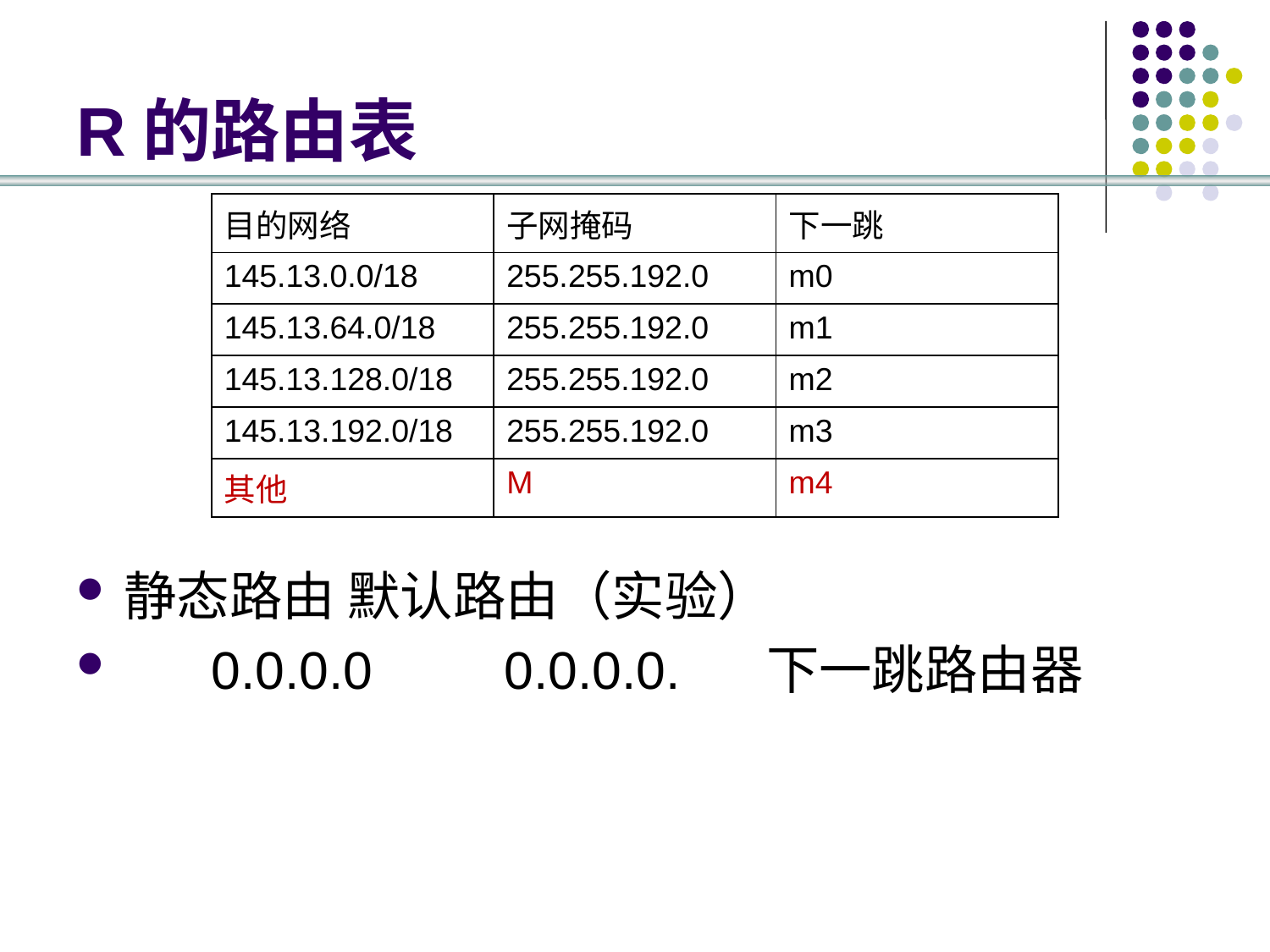

# R的路由表

静态路由 默认路由（实验）
      0.0.0.0         0.0.0.0.     下一跳路由器
| 目的网络 | 子网掩码 | 下一跳 |
| --- | --- | --- |
| 145.13.0.0/18 | 255.255.192.0 | m0 |
| 145.13.64.0/18 | 255.255.192.0 | m1 |
| 145.13.128.0/18 | 255.255.192.0 | m2 |
| 145.13.192.0/18 | 255.255.192.0 | m3 |
| 其他 | M | m4 |